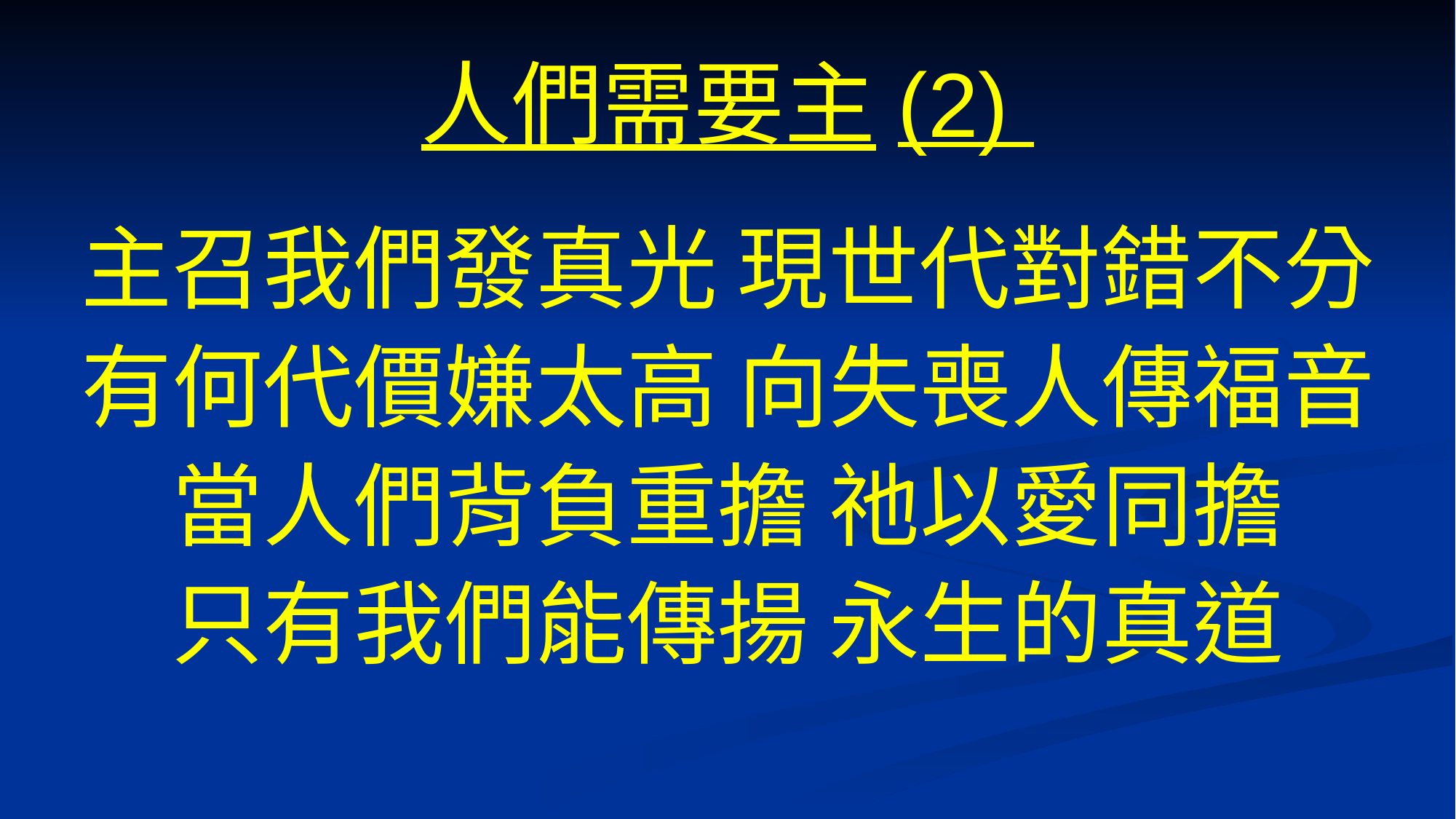

# 人們需要主(2)
主召我們發真光 現世代對錯不分
有何代價嫌太高 向失喪人傳福音
當人們背負重擔 祂以愛同擔
只有我們能傳揚 永生的真道